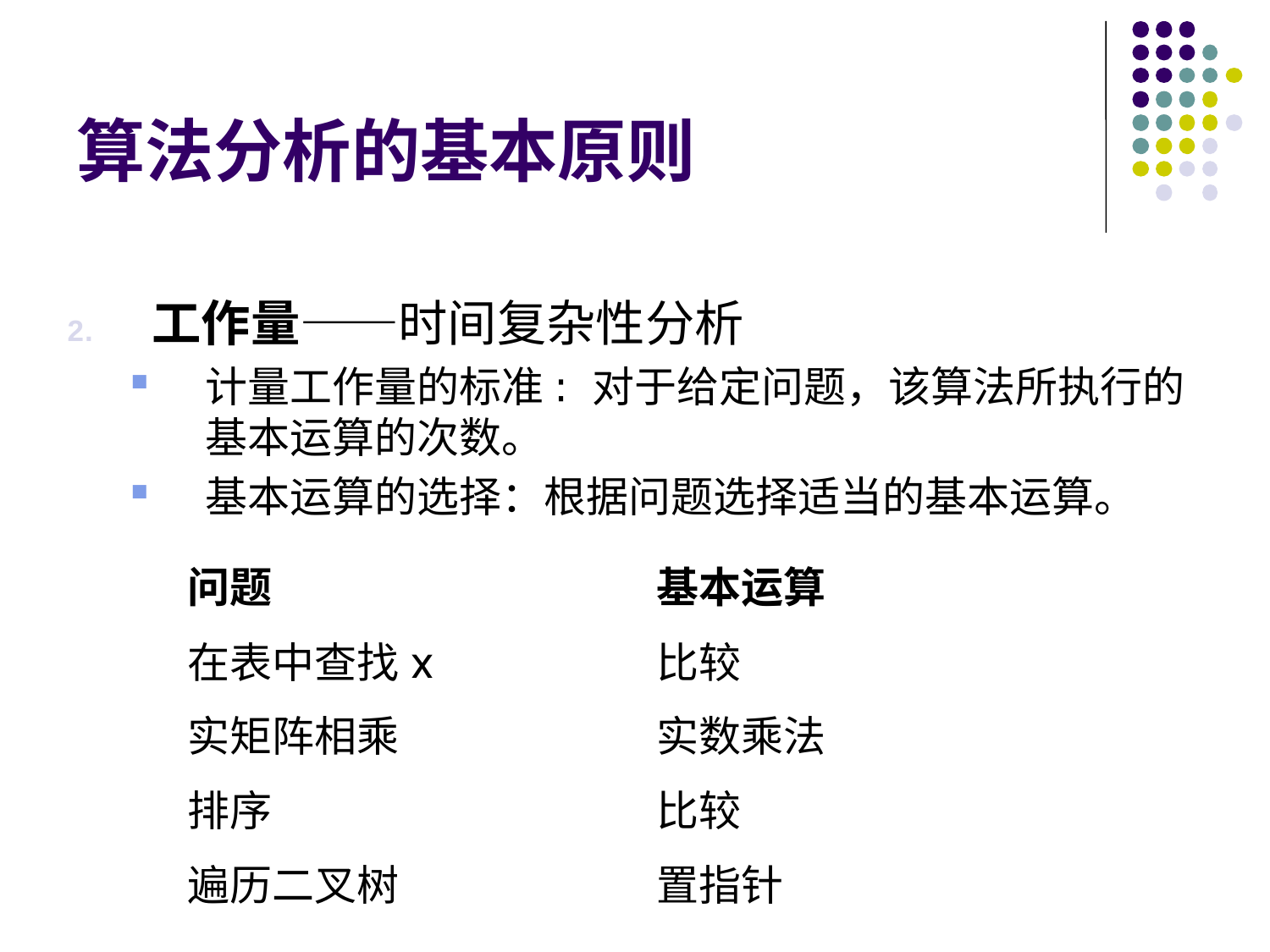

算法分析的基本原则
工作量——时间复杂性分析
计量工作量的标准: 对于给定问题，该算法所执行的基本运算的次数。
基本运算的选择：根据问题选择适当的基本运算。
| 问题 | 基本运算 |
| --- | --- |
| 在表中查找x | 比较 |
| 实矩阵相乘 | 实数乘法 |
| 排序 | 比较 |
| 遍历二叉树 | 置指针 |